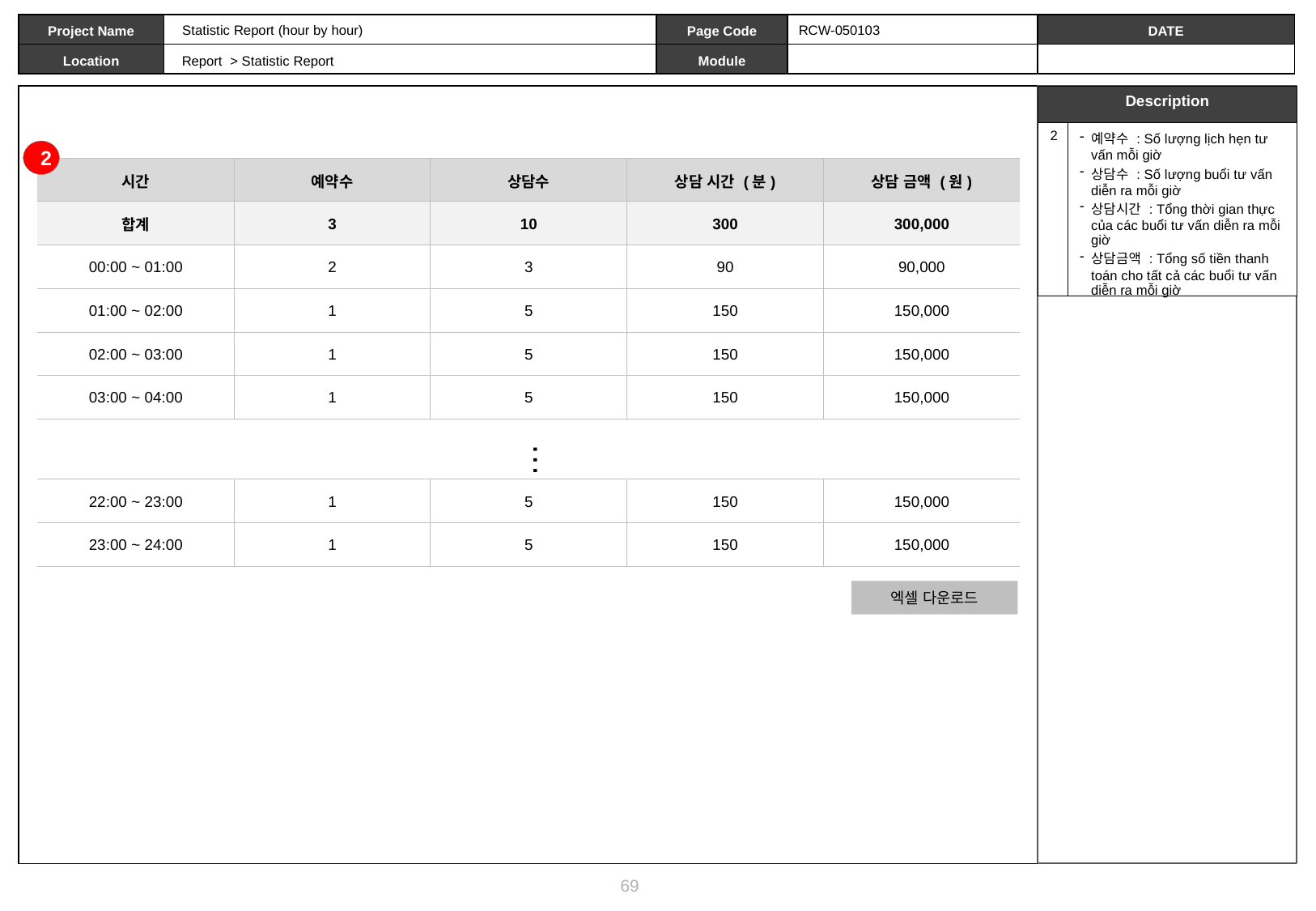

Statistic Report (hour by hour)
RCW-050103
Report  > Statistic Report
| Description |  |
| --- | --- |
| 2 | 예약수 : Số lượng lịch hẹn tư vấn mỗi giờ 상담수 : Số lượng buổi tư vấn diễn ra mỗi giờ 상담시간 : Tổng thời gian thực của các buổi tư vấn diễn ra mỗi giờ 상담금액 : Tổng số tiền thanh toán cho tất cả các buổi tư vấn diễn ra mỗi giờ |
2
| 시간 | 예약수 | 상담수 | 상담 시간 (분) | 상담 금액 (원) |
| --- | --- | --- | --- | --- |
| 합계 | 3 | 10 | 300 | 300,000 |
| 00:00 ~ 01:00 | 2 | 3 | 90 | 90,000 |
| 01:00 ~ 02:00 | 1 | 5 | 150 | 150,000 |
| 02:00 ~ 03:00 | 1 | 5 | 150 | 150,000 |
| 03:00 ~ 04:00 | 1 | 5 | 150 | 150,000 |
|  |  |  |  |  |
| 22:00 ~ 23:00 | 1 | 5 | 150 | 150,000 |
| 23:00 ~ 24:00 | 1 | 5 | 150 | 150,000 |
…
엑셀 다운로드
69